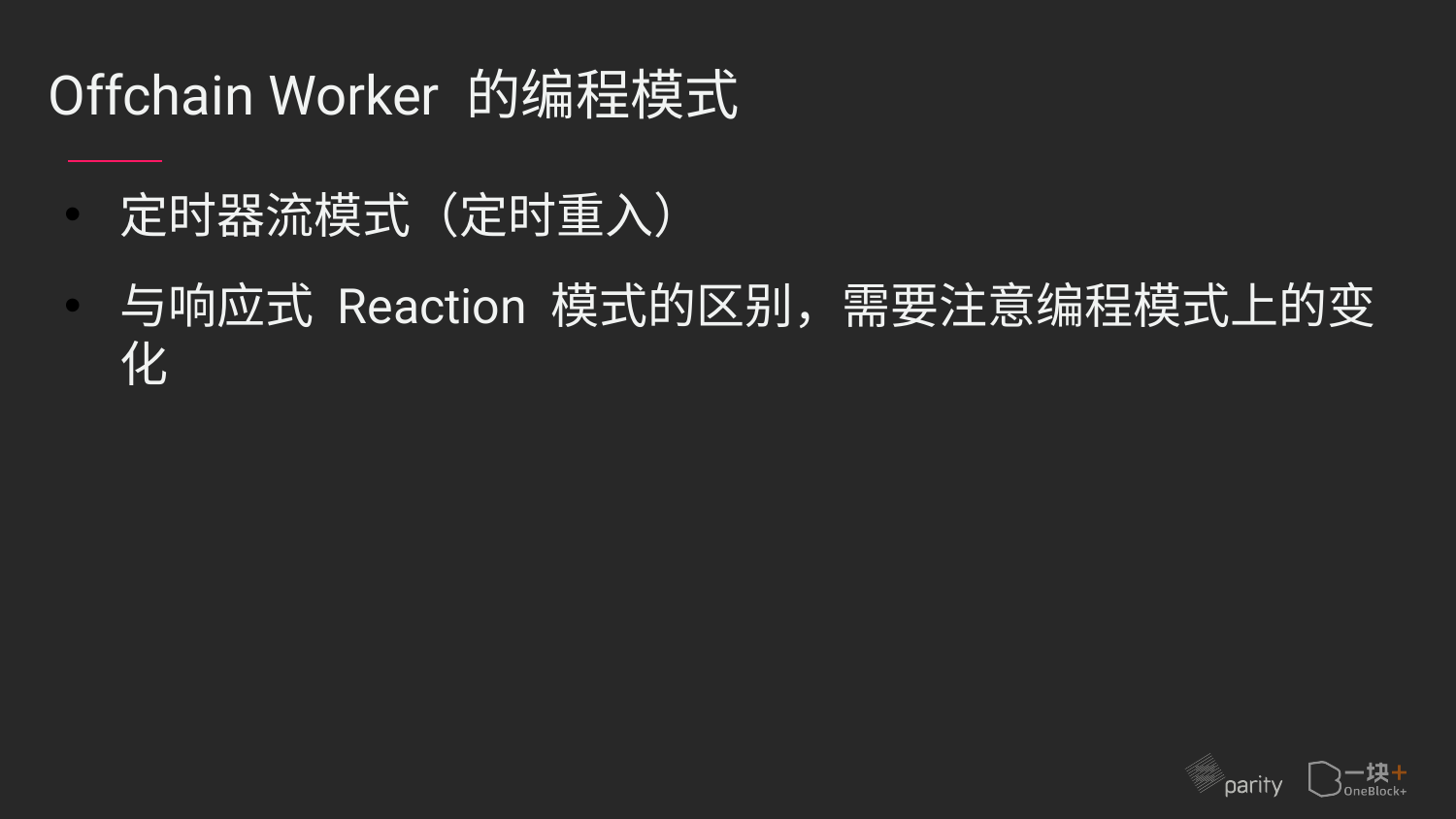

Offchain Worker 的编程模式
定时器流模式（定时重入）
与响应式 Reaction 模式的区别，需要注意编程模式上的变化